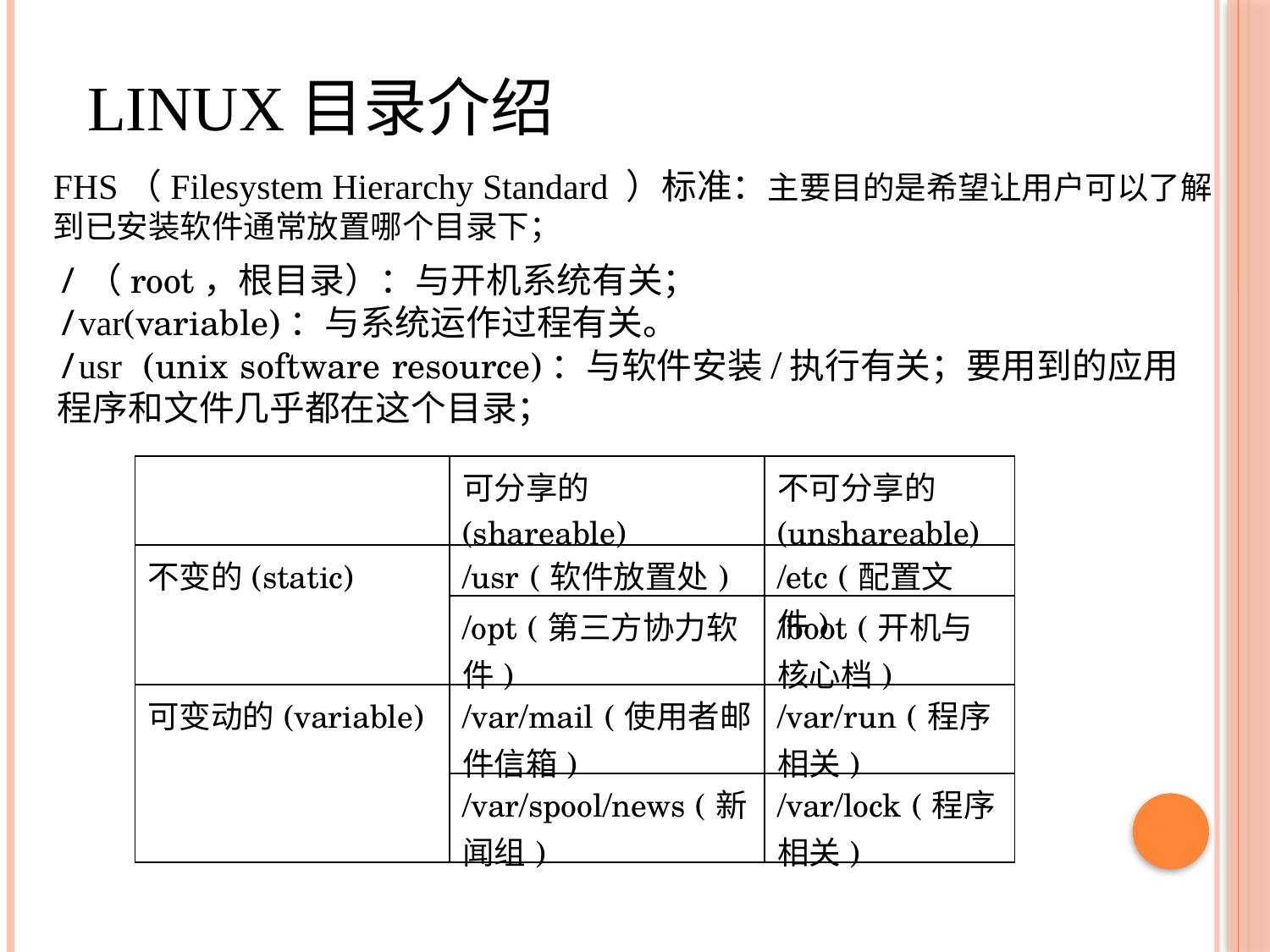

LINUX目录介绍
FHS（Filesystem Hierarchy Standard ）标准：主要目的是希望让用户可以了解
到已安装软件通常放置哪个目录下；
/（root，根目录）：与开机系统有关；
/var(variable)：与系统运作过程有关。
/usr (unix software resource)：与软件安装/执行有关；要用到的应用程序和文件几乎都在这个目录；
|  | 可分享的(shareable) | 不可分享的(unshareable) |
| --- | --- | --- |
| 不变的(static) | /usr (软件放置处) | /etc (配置文件) |
|  | /opt (第三方协力软件) | /boot (开机与核心档) |
| 可变动的(variable) | /var/mail (使用者邮件信箱) | /var/run (程序相关) |
|  | /var/spool/news (新闻组) | /var/lock (程序相关) |